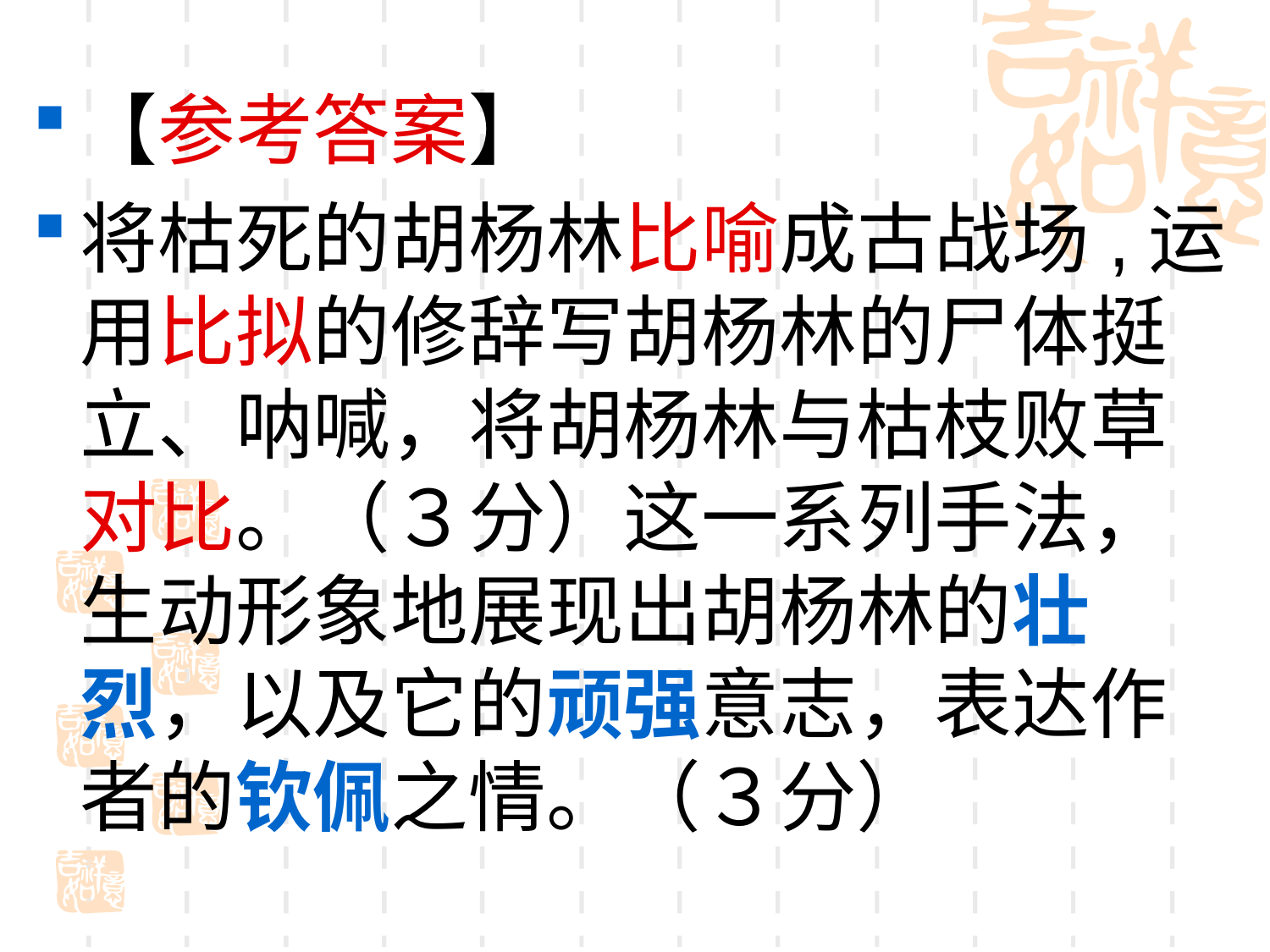

【参考答案】
将枯死的胡杨林比喻成古战场,运用比拟的修辞写胡杨林的尸体挺立、呐喊，将胡杨林与枯枝败草对比。（３分）这一系列手法，生动形象地展现出胡杨林的壮烈，以及它的顽强意志，表达作者的钦佩之情。（３分）